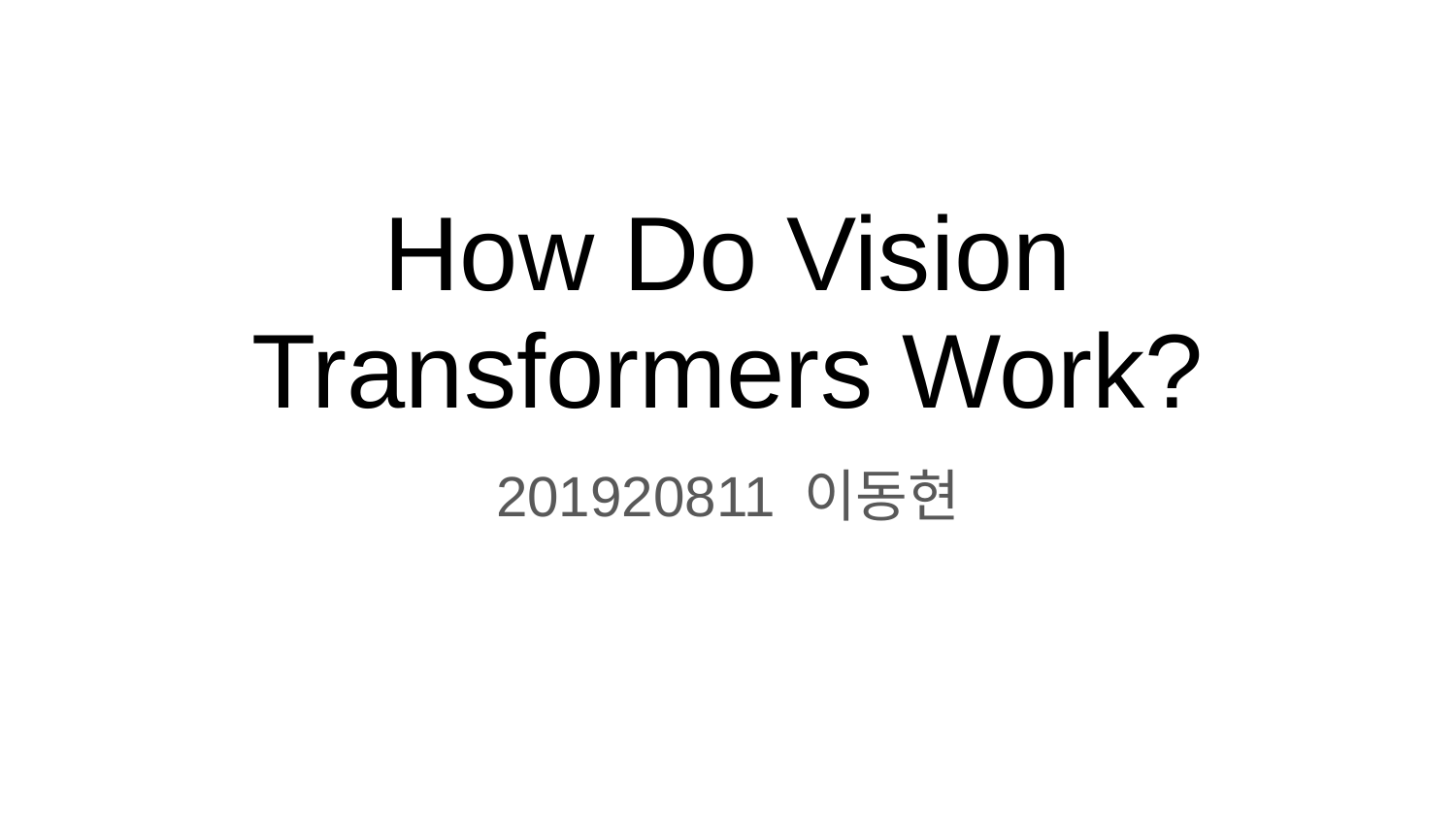

# How Do Vision Transformers Work?
201920811 이동현